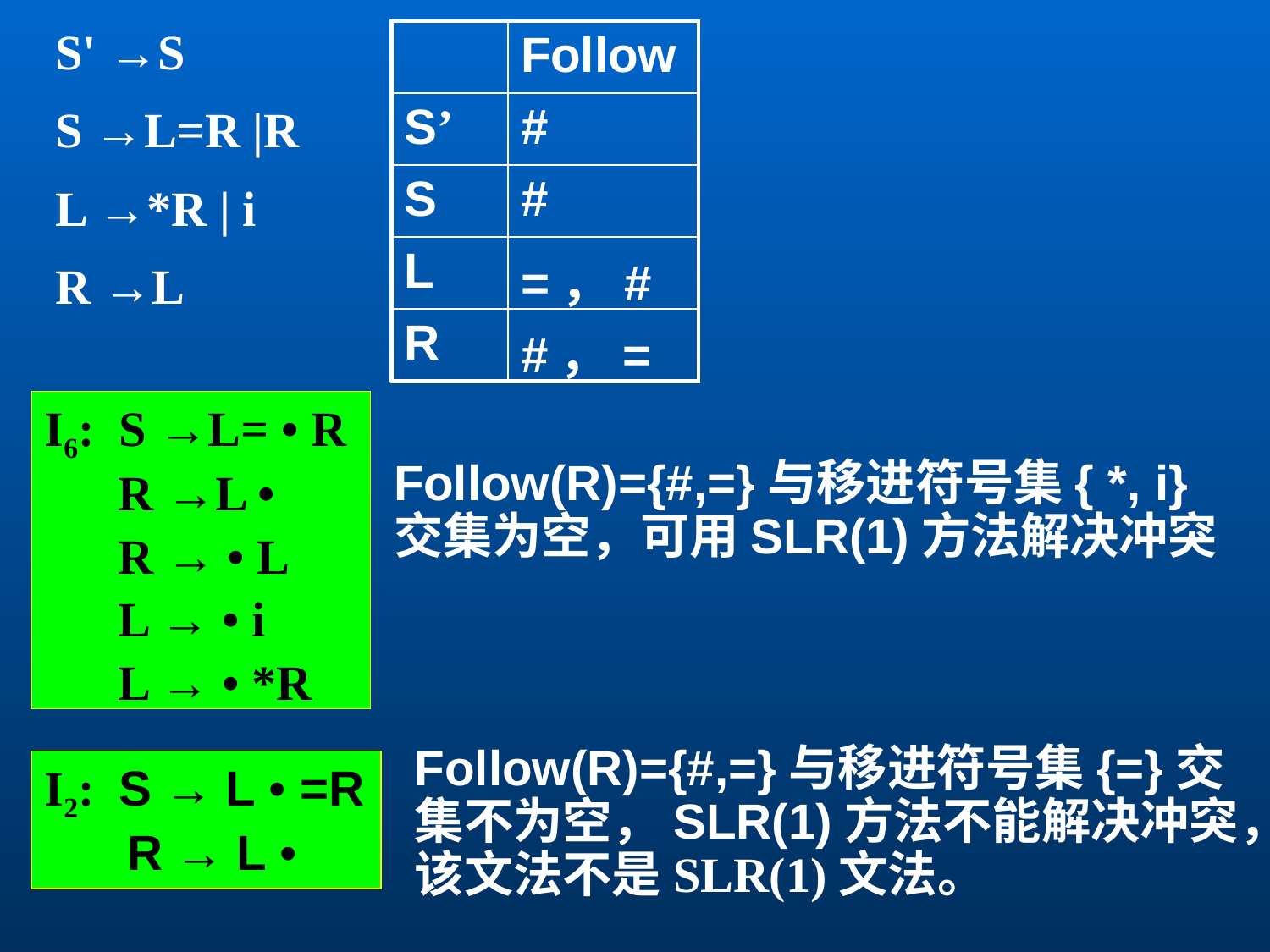

S' →S
S →L=R |R
L →*R | i
R →L
|  | Follow |
| --- | --- |
| S’ | # |
| S | # |
| L | =，# |
| R | #，= |
I6:  S →L= • R
      R →L •
      R → • L
      L → • i
      L → • *R
Follow(R)={#,=}与移进符号集{ *, i}交集为空，可用SLR(1)方法解决冲突
Follow(R)={#,=}与移进符号集{=}交集不为空，SLR(1)方法不能解决冲突，该文法不是SLR(1)文法。
I2:  S → L • =R
      R → L •